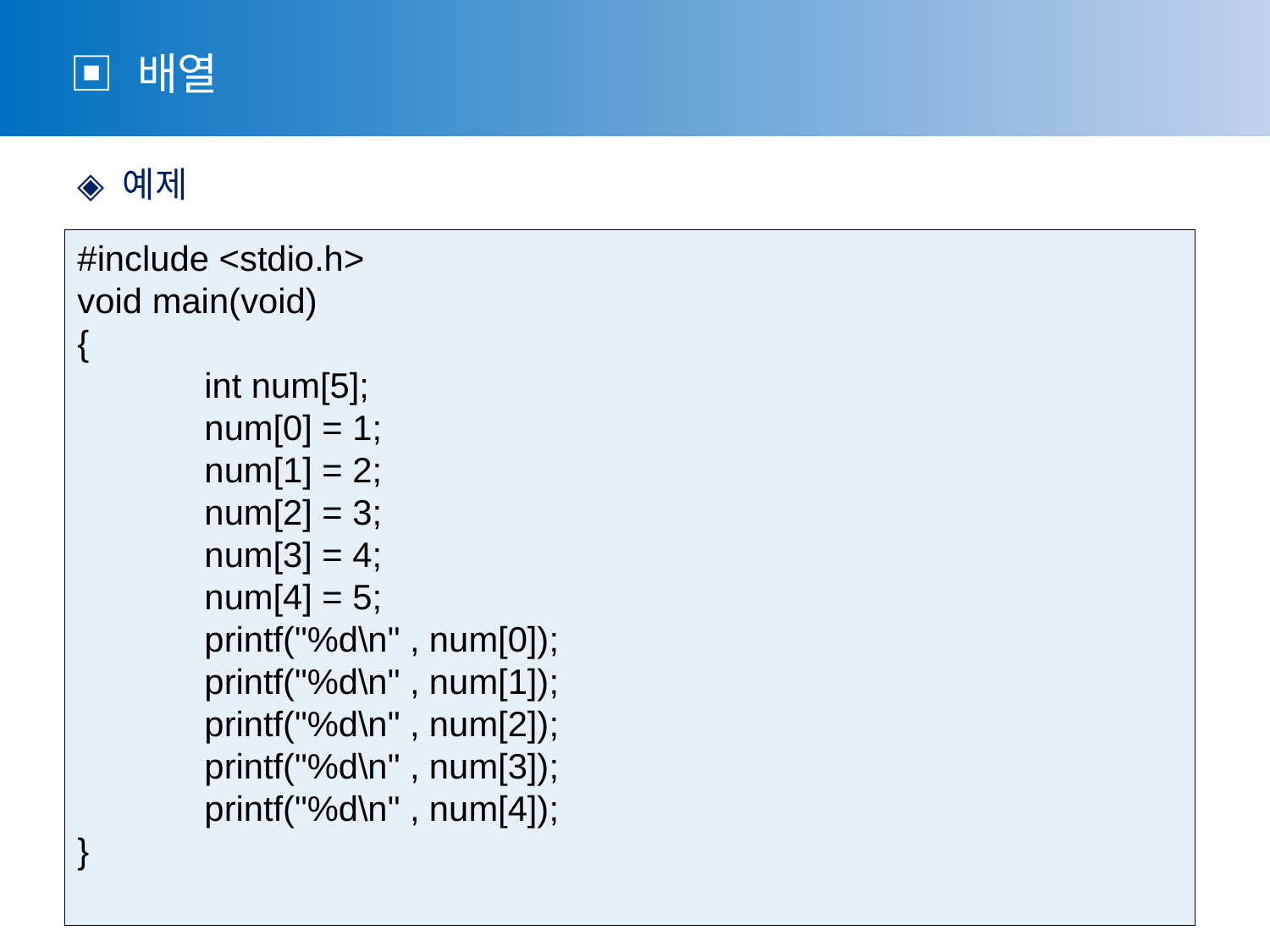

▣ 배열
 ◈ 예제
#include <stdio.h>
void main(void)
{
	int num[5];
	num[0] = 1;
	num[1] = 2;
	num[2] = 3;
	num[3] = 4;
	num[4] = 5;
	printf("%d\n" , num[0]);
	printf("%d\n" , num[1]);
	printf("%d\n" , num[2]);
	printf("%d\n" , num[3]);
	printf("%d\n" , num[4]);
}